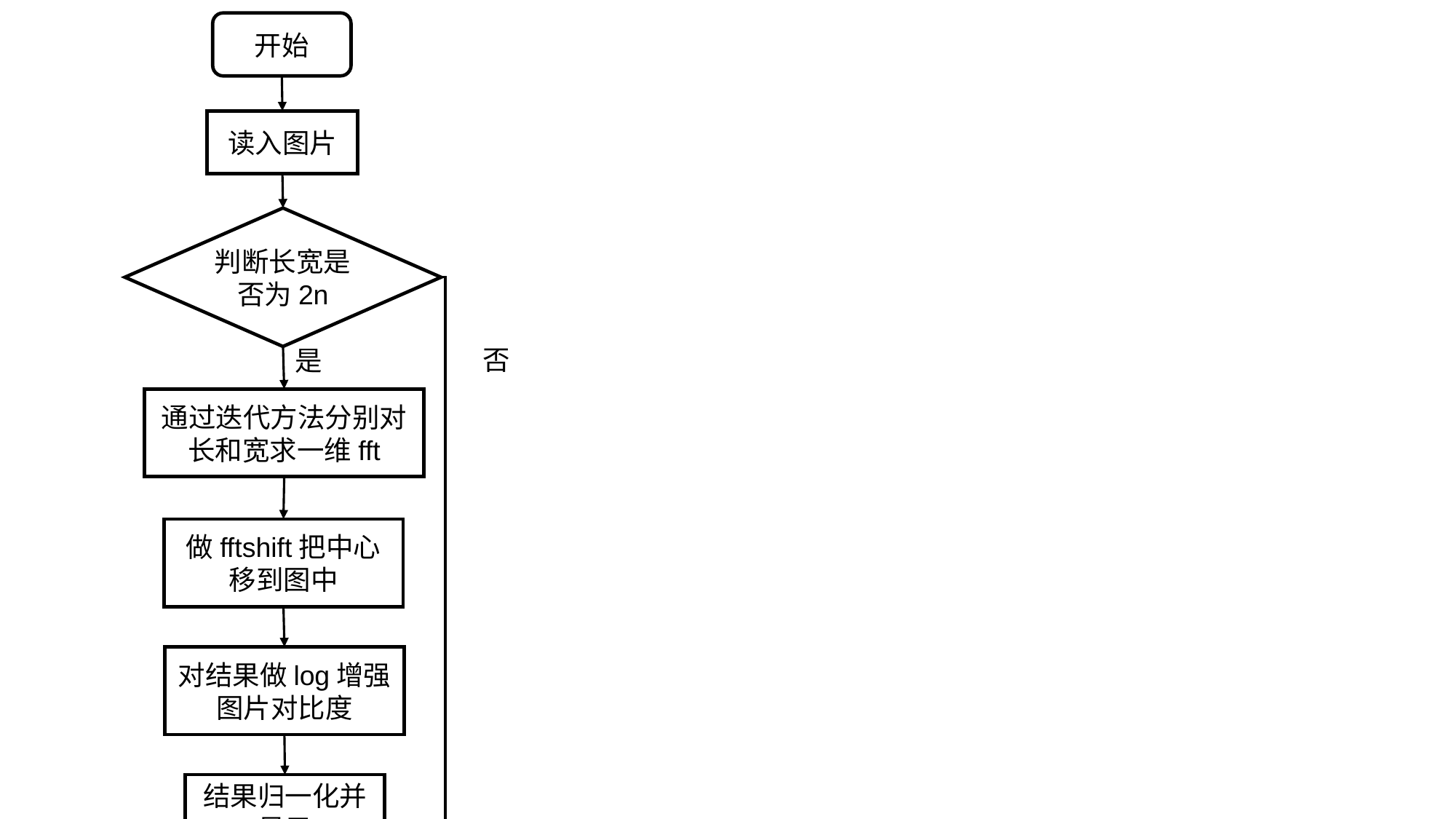

开始
读入图片
判断长宽是否为2n
否
是
通过迭代方法分别对长和宽求一维fft
做fftshift把中心移到图中
对结果做log增强图片对比度
结果归一化并显示
结束